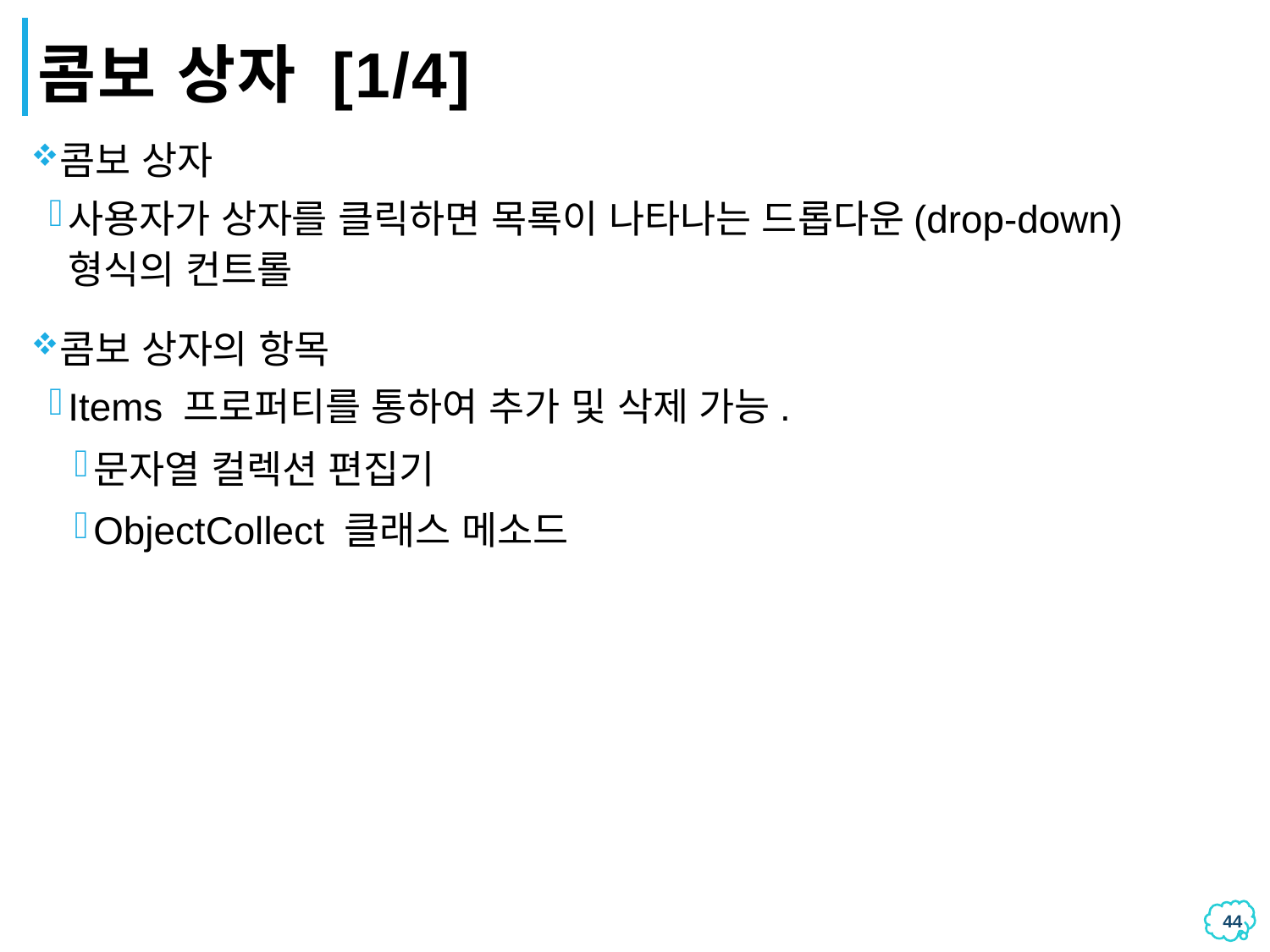

# 콤보 상자 [1/4]
콤보 상자
사용자가 상자를 클릭하면 목록이 나타나는 드롭다운(drop-down) 형식의 컨트롤
콤보 상자의 항목
Items 프로퍼티를 통하여 추가 및 삭제 가능.
문자열 컬렉션 편집기
ObjectCollect 클래스 메소드

44